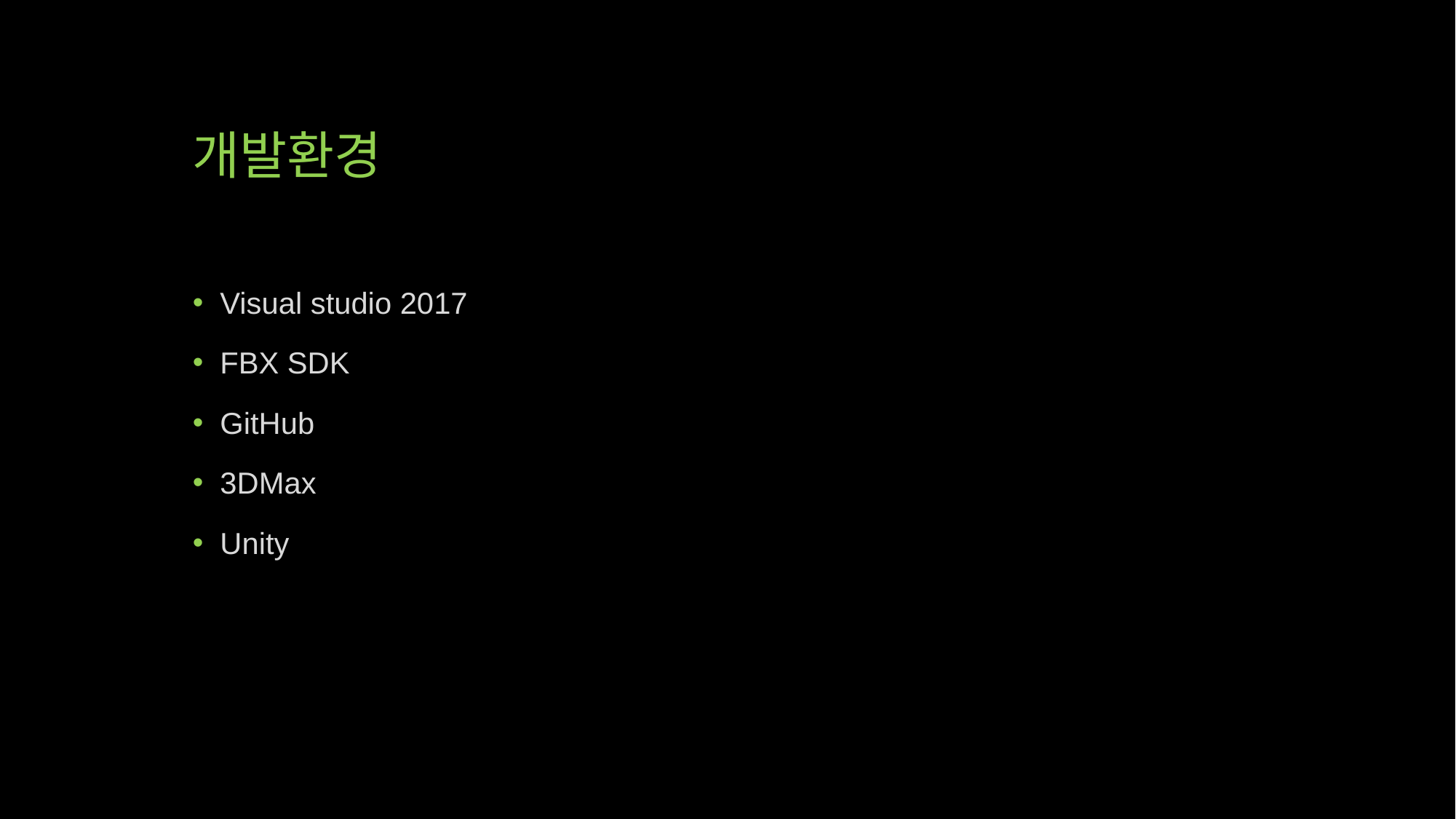

# 개발환경

Visual studio 2017
FBX SDK
GitHub
3DMax
Unity